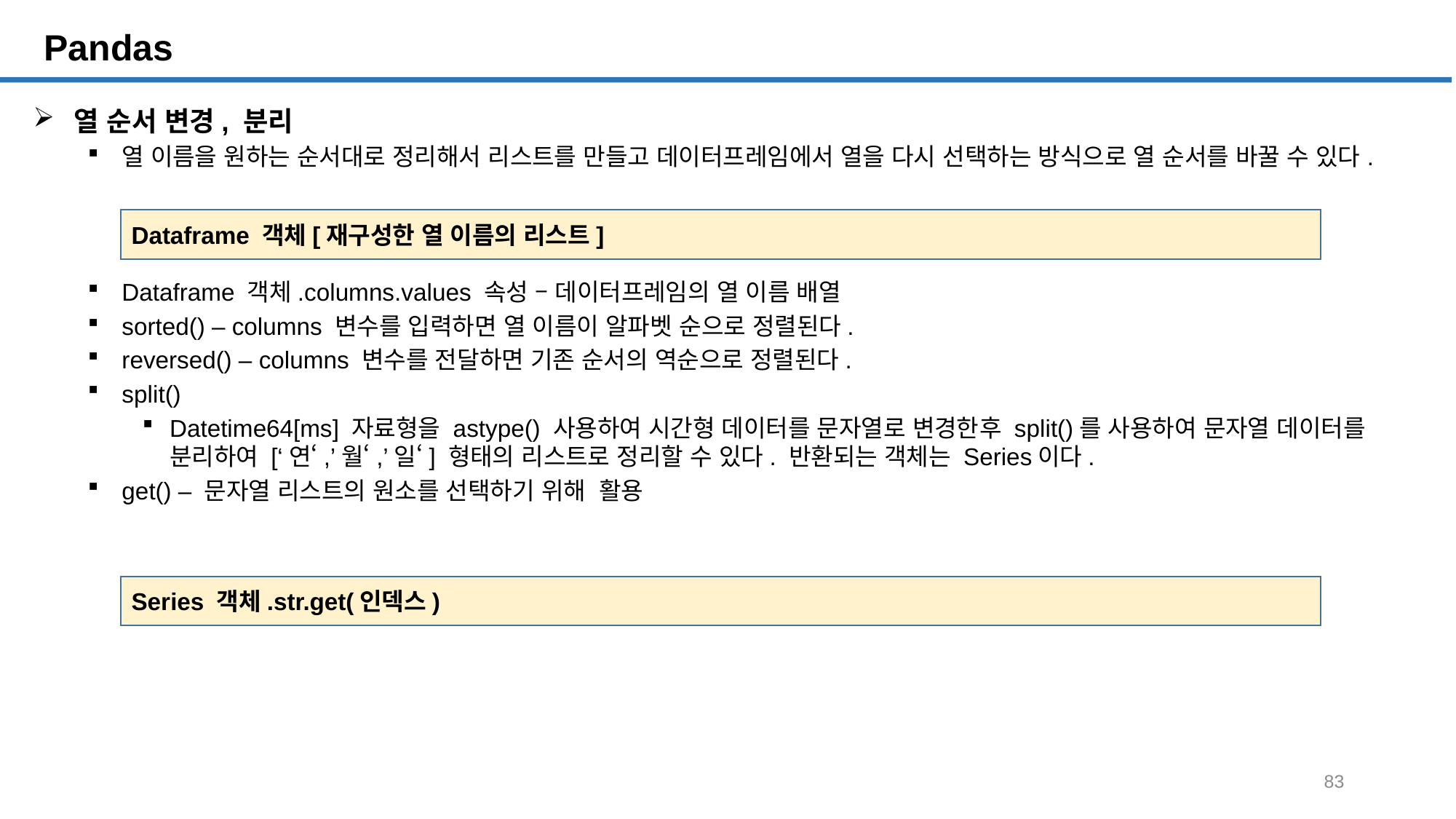

SQL 튜닝 개요
# Pandas

열 순서 변경, 분리
열 이름을 원하는 순서대로 정리해서 리스트를 만들고 데이터프레임에서 열을 다시 선택하는 방식으로 열 순서를 바꿀 수 있다.

Dataframe 객체.columns.values 속성 – 데이터프레임의 열 이름 배열
sorted() – columns 변수를 입력하면 열 이름이 알파벳 순으로 정렬된다.
reversed() – columns 변수를 전달하면 기존 순서의 역순으로 정렬된다.
split()
Datetime64[ms] 자료형을 astype() 사용하여 시간형 데이터를 문자열로 변경한후 split()를 사용하여 문자열 데이터를 분리하여 [‘연‘,’월‘,’일‘] 형태의 리스트로 정리할 수 있다. 반환되는 객체는 Series이다.
get() – 문자열 리스트의 원소를 선택하기 위해  활용

Dataframe 객체[재구성한 열 이름의 리스트]
Series 객체.str.get(인덱스)
83